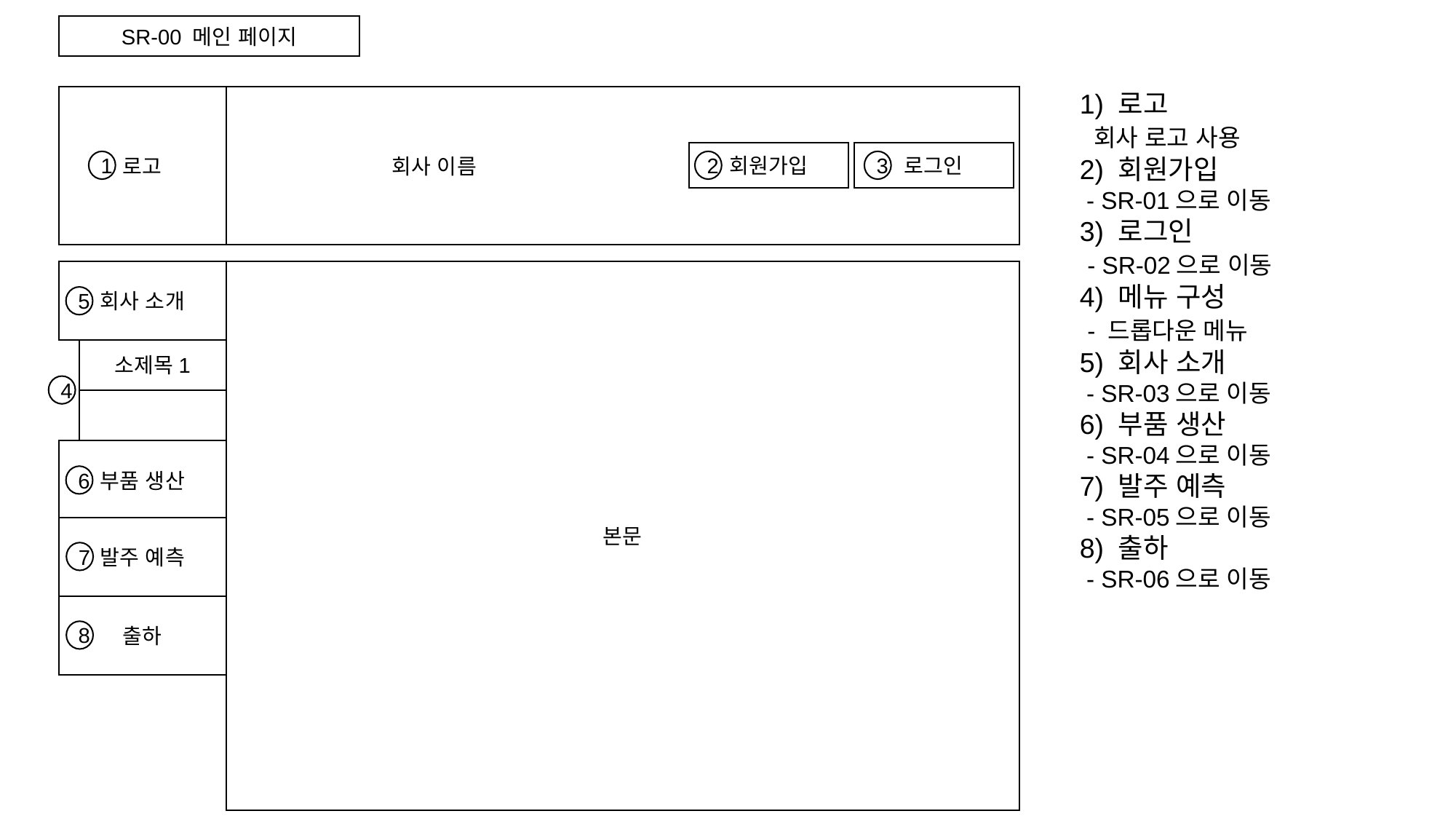

1) 로고
 회사 로고 사용
2) 회원가입
 - SR-01으로 이동
3) 로그인
 - SR-02으로 이동
4) 메뉴 구성
 - 드롭다운 메뉴
5) 회사 소개
 - SR-03으로 이동
6) 부품 생산
 - SR-04으로 이동
7) 발주 예측
 - SR-05으로 이동
8) 출하
 - SR-06으로 이동